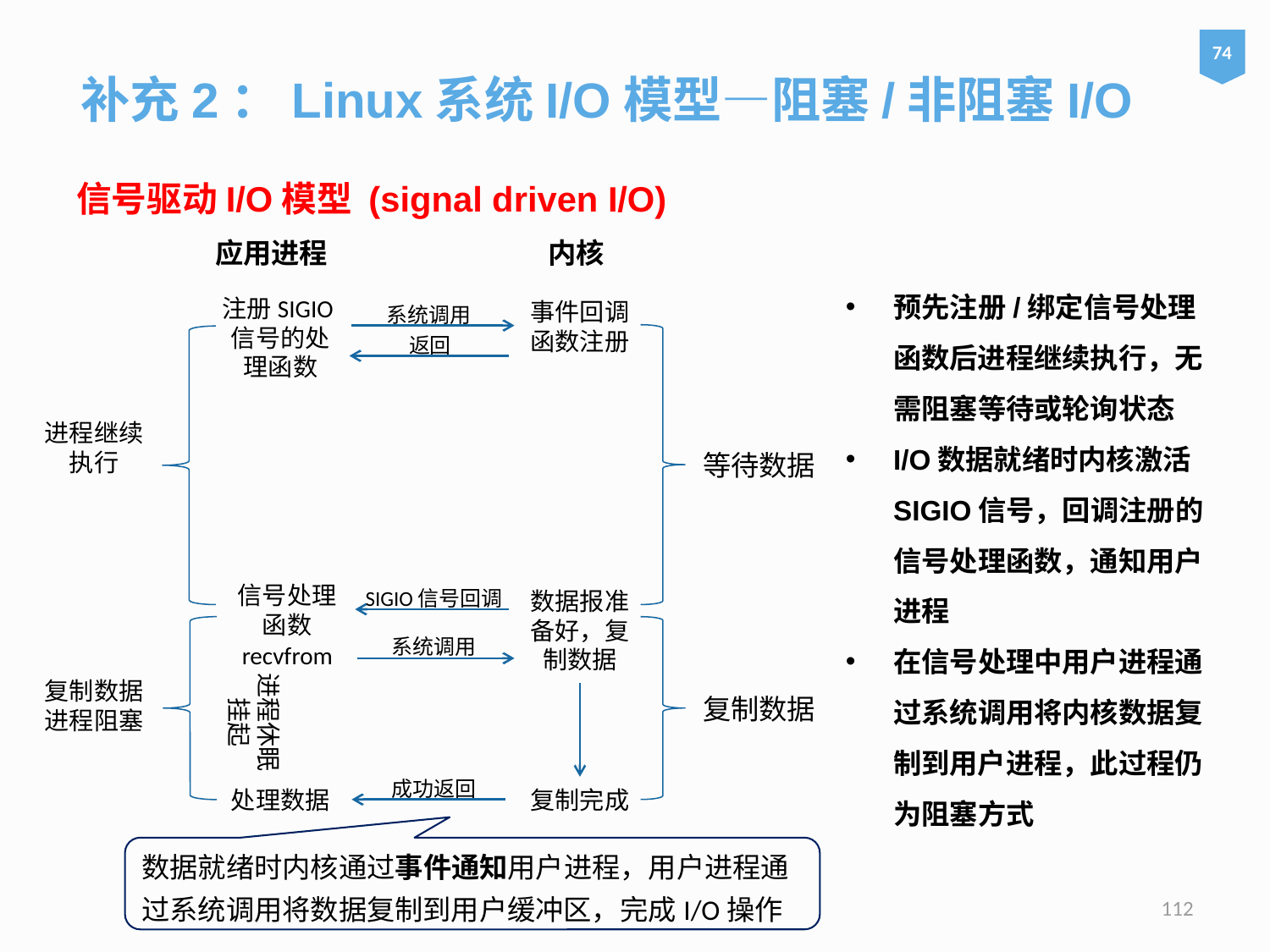

补充2：Linux系统I/O模型—阻塞/非阻塞I/O
74
信号驱动I/O模型 (signal driven I/O)
应用进程
内核
预先注册/绑定信号处理函数后进程继续执行，无需阻塞等待或轮询状态
I/O数据就绪时内核激活SIGIO信号，回调注册的信号处理函数，通知用户进程
在信号处理中用户进程通过系统调用将内核数据复制到用户进程，此过程仍为阻塞方式
注册SIGIO信号的处理函数
事件回调函数注册
系统调用

返回
进程继续
执行
等待数据
数据报准备好，复制数据
SIGIO信号回调
信号处理函数

recvfrom
系统调用
进程休眠挂起
复制数据
进程阻塞
复制数据
成功返回
复制完成
处理数据
数据就绪时内核通过事件通知用户进程，用户进程通过系统调用将数据复制到用户缓冲区，完成I/O操作
112